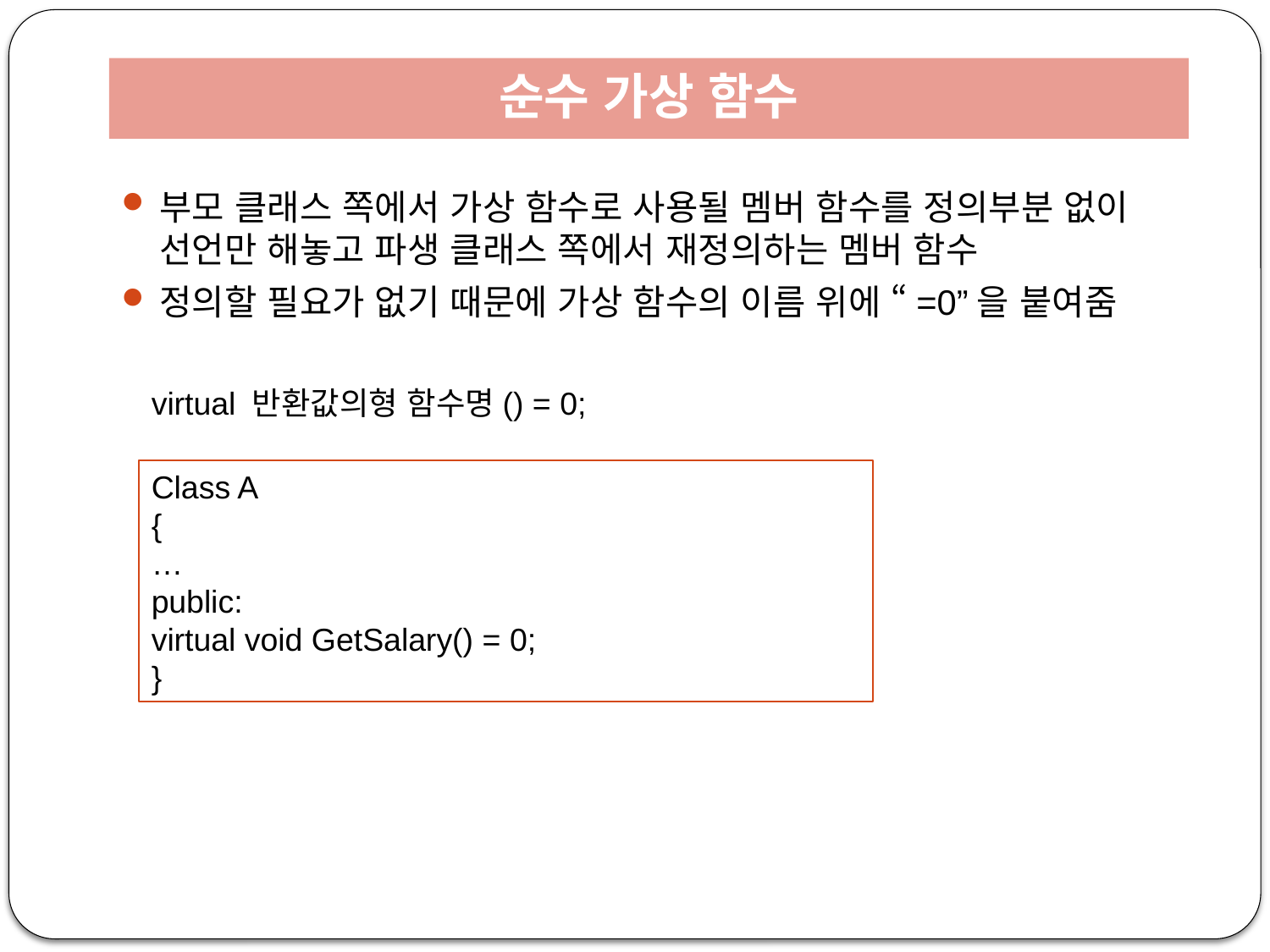

# 순수 가상 함수

부모 클래스 쪽에서 가상 함수로 사용될 멤버 함수를 정의부분 없이 선언만 해놓고 파생 클래스 쪽에서 재정의하는 멤버 함수
정의할 필요가 없기 때문에 가상 함수의 이름 위에 “=0”을 붙여줌

virtual 반환값의형 함수명() = 0;
Class A
{
…
public:
virtual void GetSalary() = 0;
}